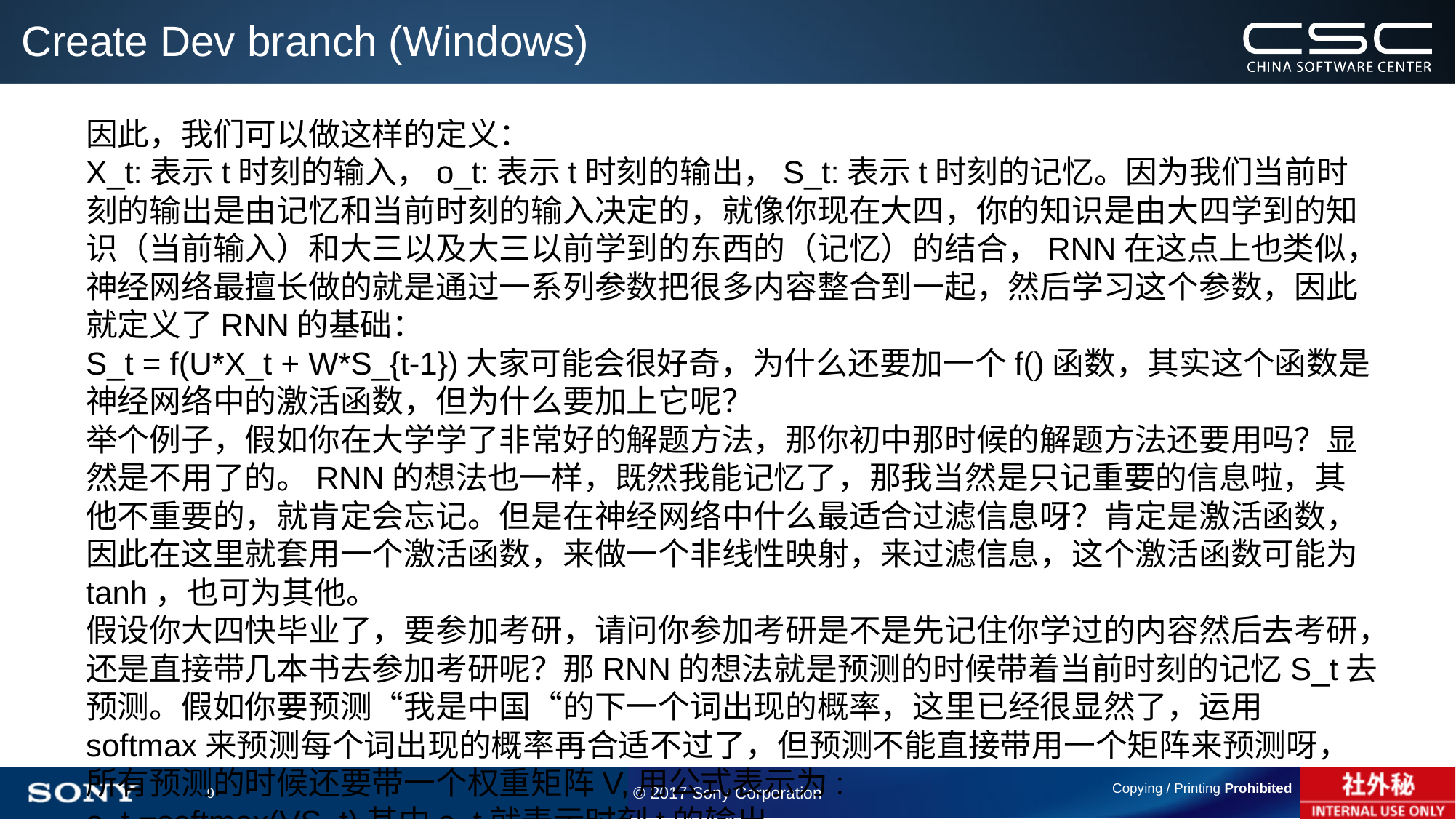

# Create Dev branch (Windows)
因此，我们可以做这样的定义：
X_t:表示t时刻的输入，o_t:表示t时刻的输出，S_t:表示t时刻的记忆。因为我们当前时刻的输出是由记忆和当前时刻的输入决定的，就像你现在大四，你的知识是由大四学到的知识（当前输入）和大三以及大三以前学到的东西的（记忆）的结合，RNN在这点上也类似，神经网络最擅长做的就是通过一系列参数把很多内容整合到一起，然后学习这个参数，因此就定义了RNN的基础：
S_t = f(U*X_t + W*S_{t-1})大家可能会很好奇，为什么还要加一个f()函数，其实这个函数是神经网络中的激活函数，但为什么要加上它呢？
举个例子，假如你在大学学了非常好的解题方法，那你初中那时候的解题方法还要用吗？显然是不用了的。RNN的想法也一样，既然我能记忆了，那我当然是只记重要的信息啦，其他不重要的，就肯定会忘记。但是在神经网络中什么最适合过滤信息呀？肯定是激活函数，因此在这里就套用一个激活函数，来做一个非线性映射，来过滤信息，这个激活函数可能为tanh，也可为其他。
假设你大四快毕业了，要参加考研，请问你参加考研是不是先记住你学过的内容然后去考研，还是直接带几本书去参加考研呢？那RNN的想法就是预测的时候带着当前时刻的记忆S_t去预测。假如你要预测“我是中国“的下一个词出现的概率，这里已经很显然了，运用softmax来预测每个词出现的概率再合适不过了，但预测不能直接带用一个矩阵来预测呀，所有预测的时候还要带一个权重矩阵V,用公式表示为:
o_t =softmax(VS_t)其中o_t就表示时刻t的输出。